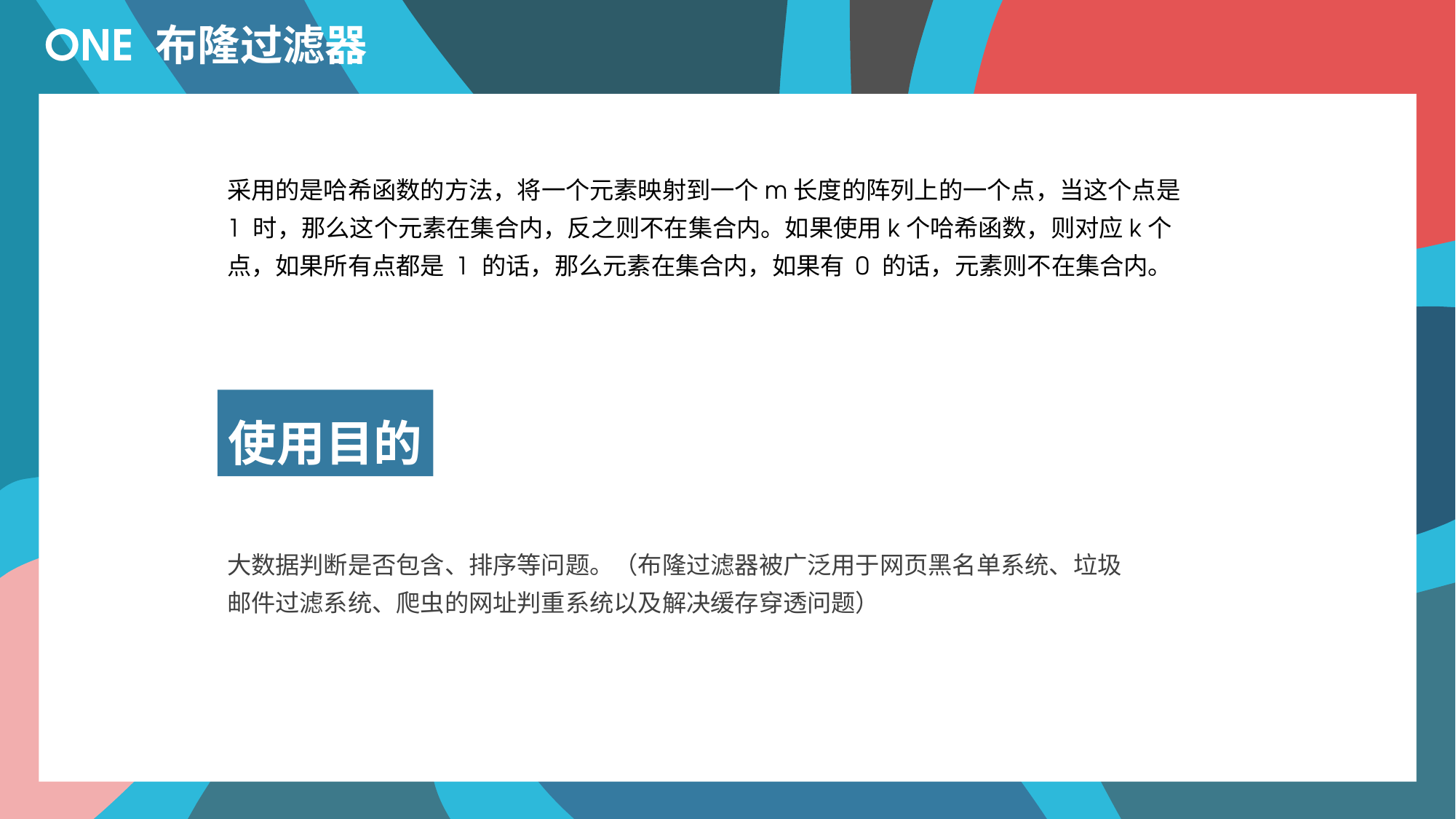

ONE 布隆过滤器
采用的是哈希函数的方法，将一个元素映射到一个m长度的阵列上的一个点，当这个点是 1 时，那么这个元素在集合内，反之则不在集合内。如果使用k个哈希函数，则对应k个点，如果所有点都是 1 的话，那么元素在集合内，如果有 0 的话，元素则不在集合内。
使用目的
大数据判断是否包含、排序等问题。（布隆过滤器被广泛用于网页黑名单系统、垃圾邮件过滤系统、爬虫的网址判重系统以及解决缓存穿透问题）